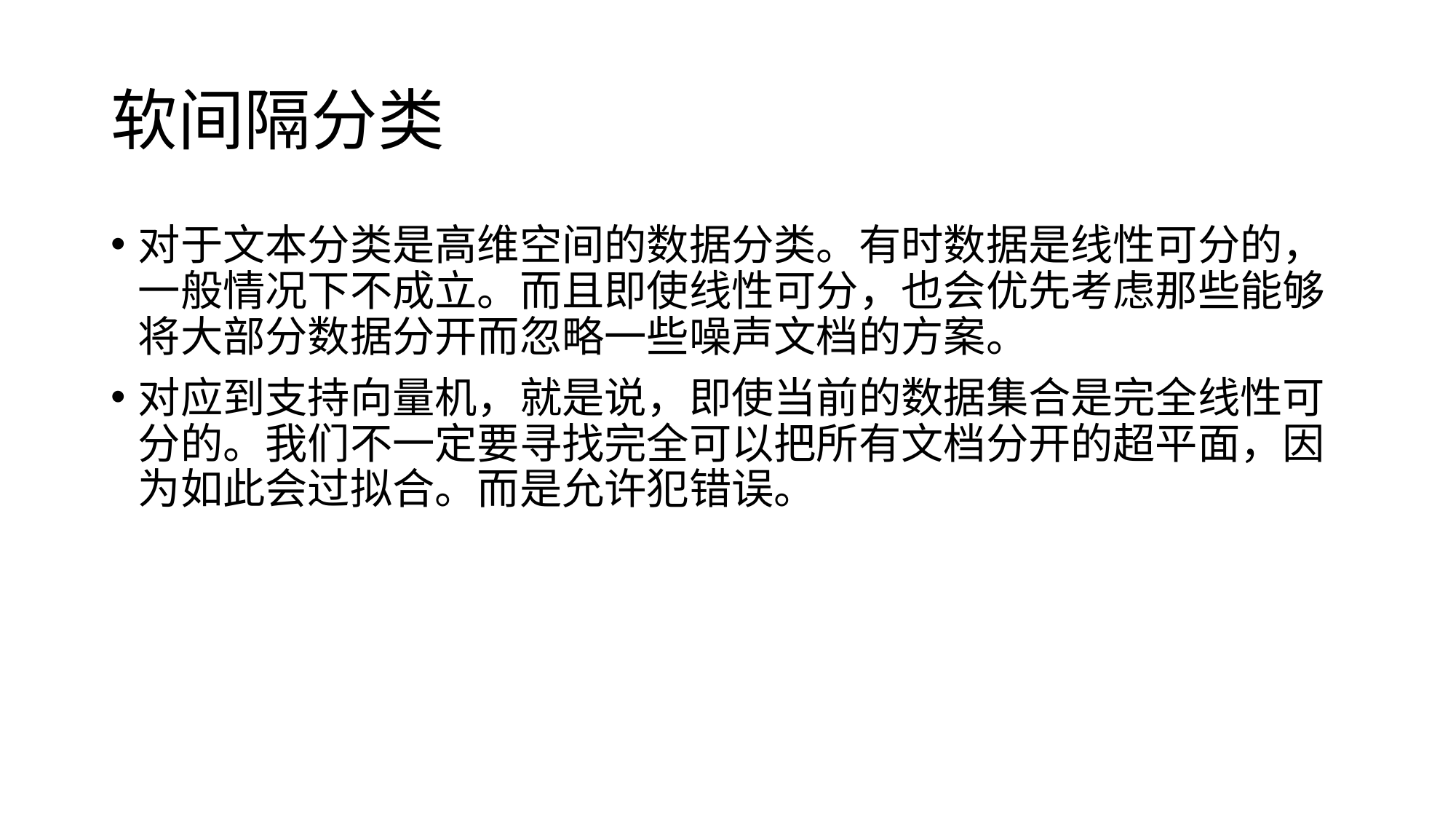

# 软间隔分类
对于文本分类是高维空间的数据分类。有时数据是线性可分的，一般情况下不成立。而且即使线性可分，也会优先考虑那些能够将大部分数据分开而忽略一些噪声文档的方案。
对应到支持向量机，就是说，即使当前的数据集合是完全线性可分的。我们不一定要寻找完全可以把所有文档分开的超平面，因为如此会过拟合。而是允许犯错误。